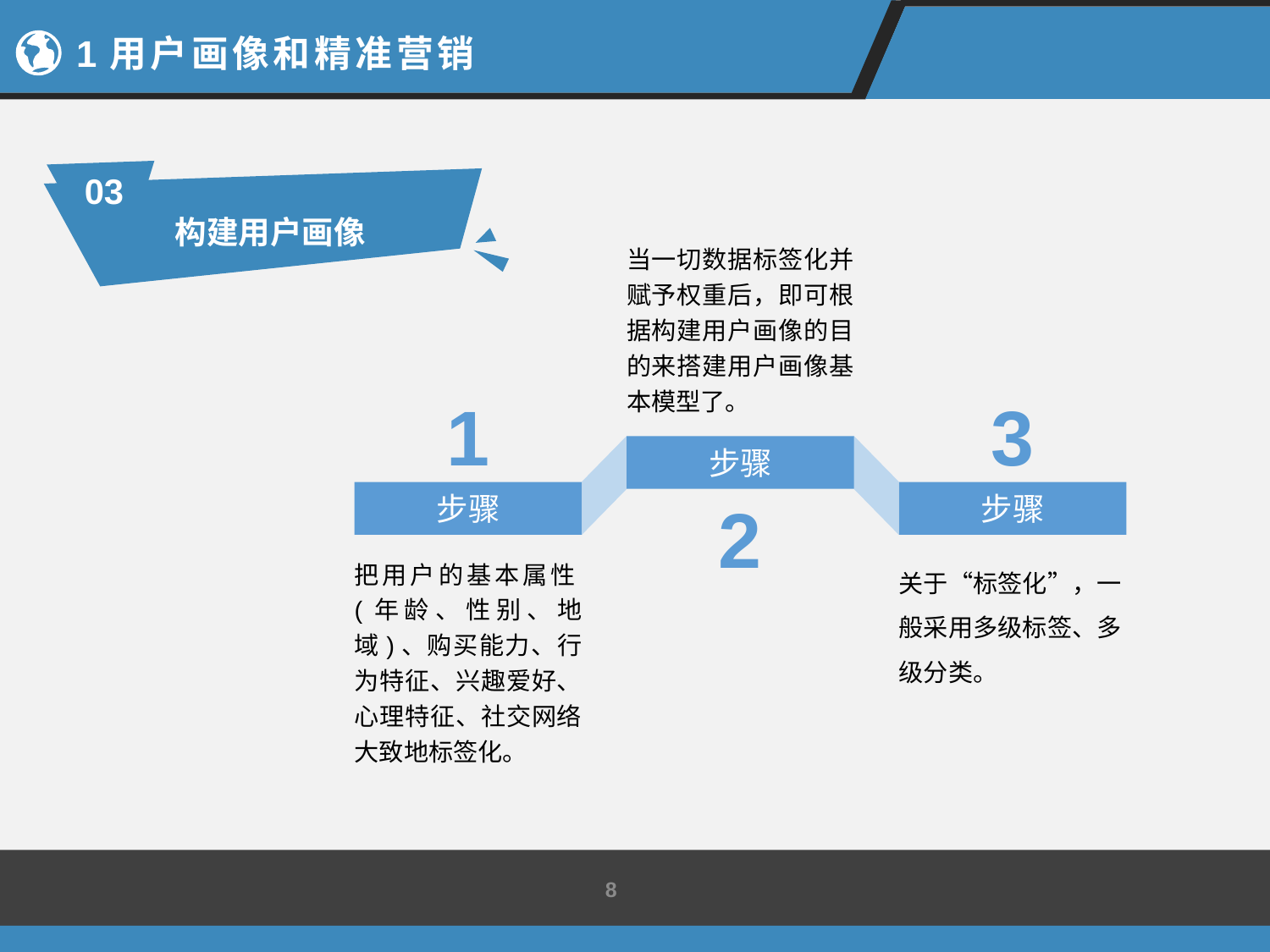

1用户画像和精准营销

03
构建用户画像

当一切数据标签化并赋予权重后，即可根据构建用户画像的目的来搭建用户画像基本模型了。
1
3
步骤

步骤
步骤
2
把用户的基本属性(年龄、性别、地域)、购买能力、行为特征、兴趣爱好、心理特征、社交网络大致地标签化。

关于“标签化”，一般采用多级标签、多级分类。

8